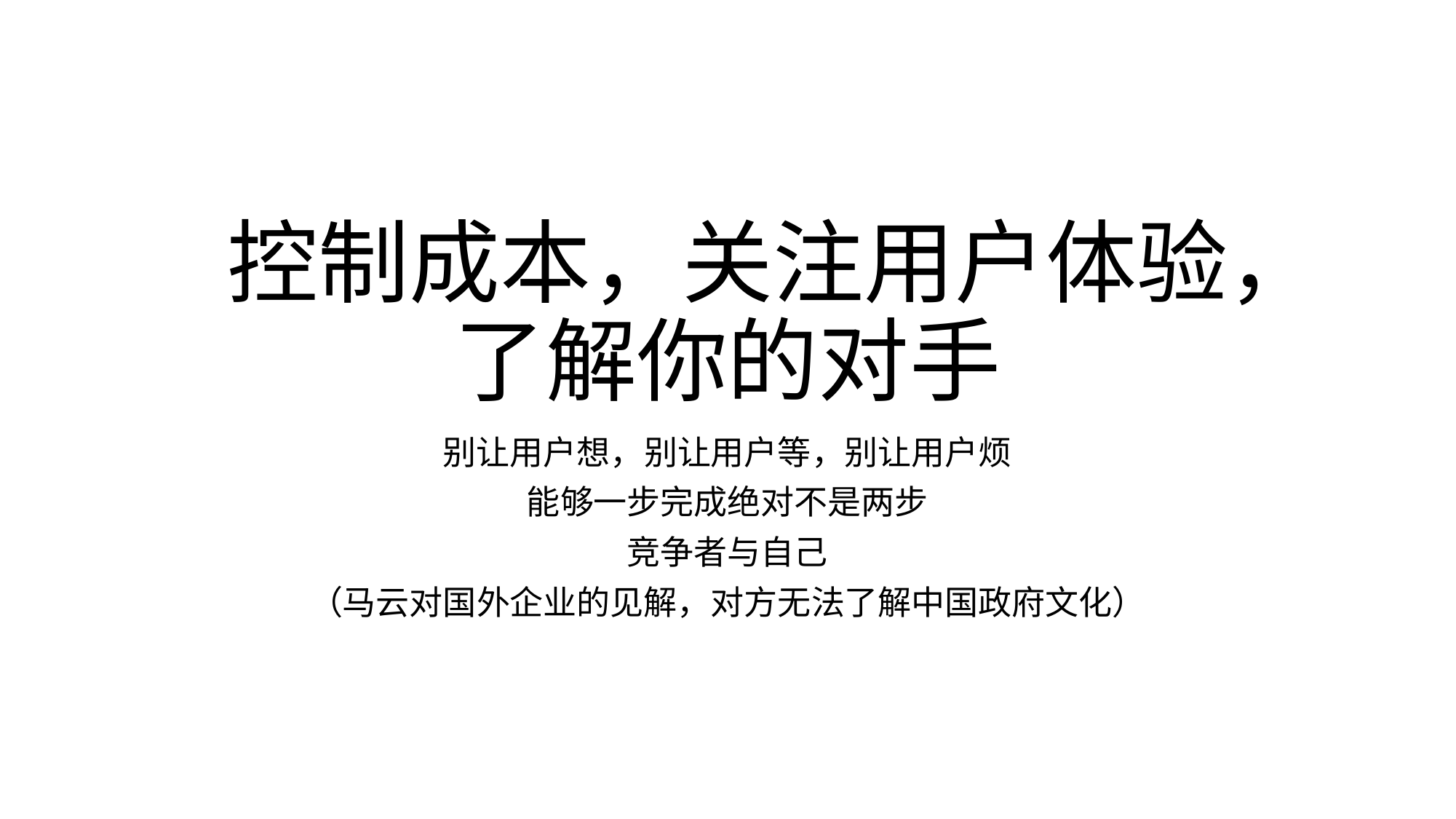

# 控制成本，关注用户体验，了解你的对手
别让用户想，别让用户等，别让用户烦
能够一步完成绝对不是两步
竞争者与自己
（马云对国外企业的见解，对方无法了解中国政府文化）